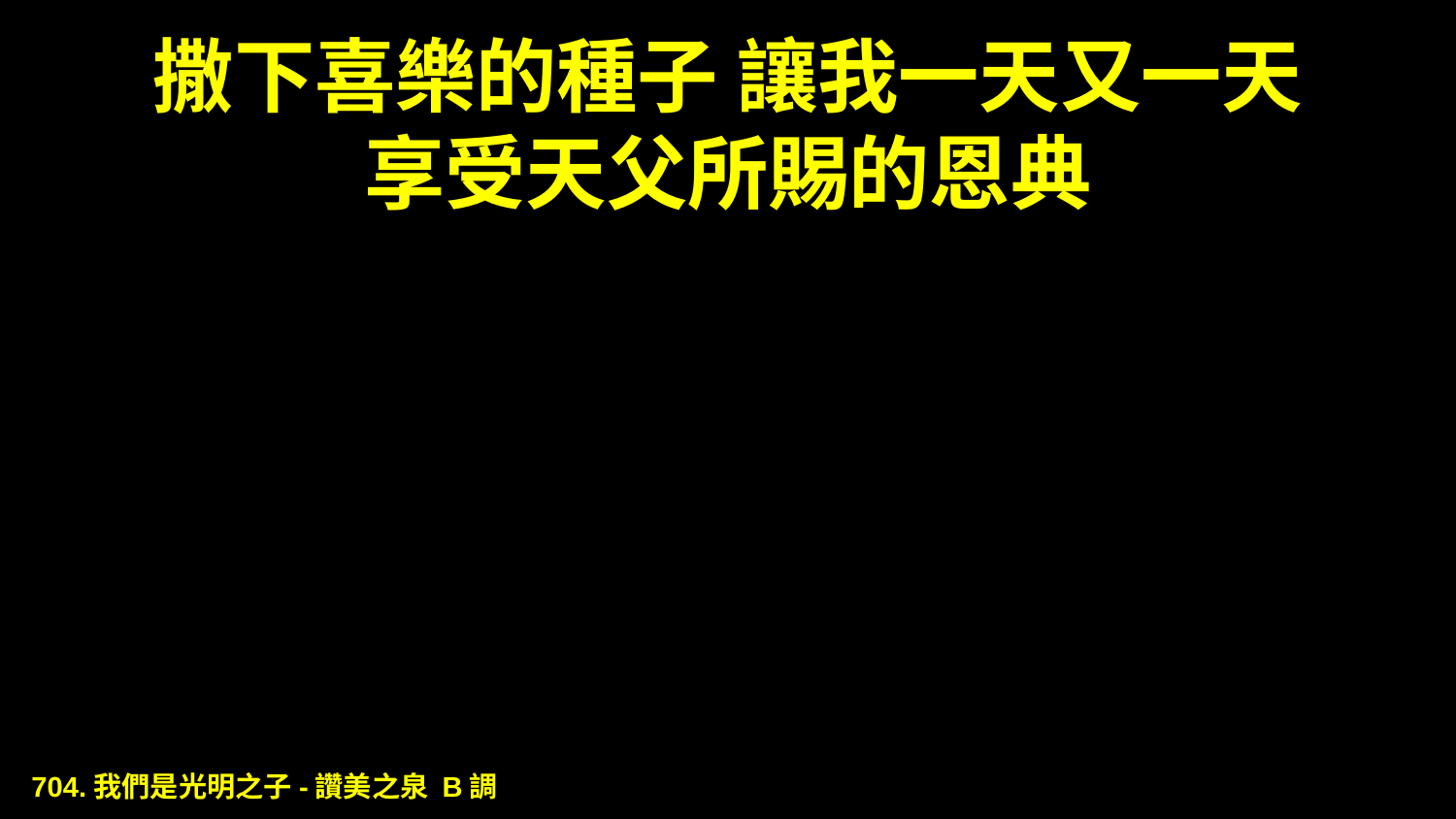

# 撒下喜樂的種子 讓我一天又一天 享受天父所賜的恩典
704.我們是光明之子-讚美之泉 B調